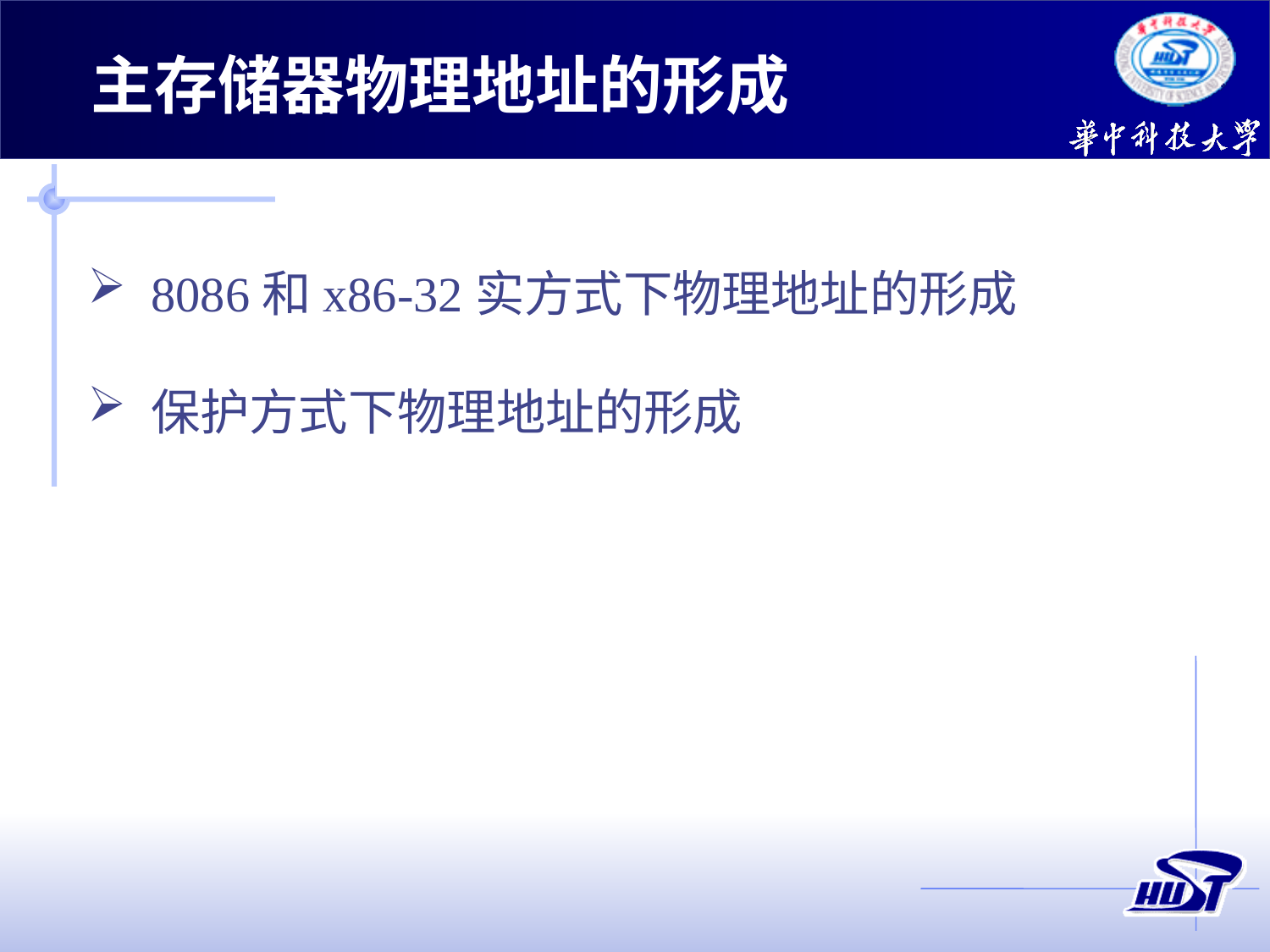

主存储器物理地址的形成
8086和x86-32实方式下物理地址的形成

保护方式下物理地址的形成